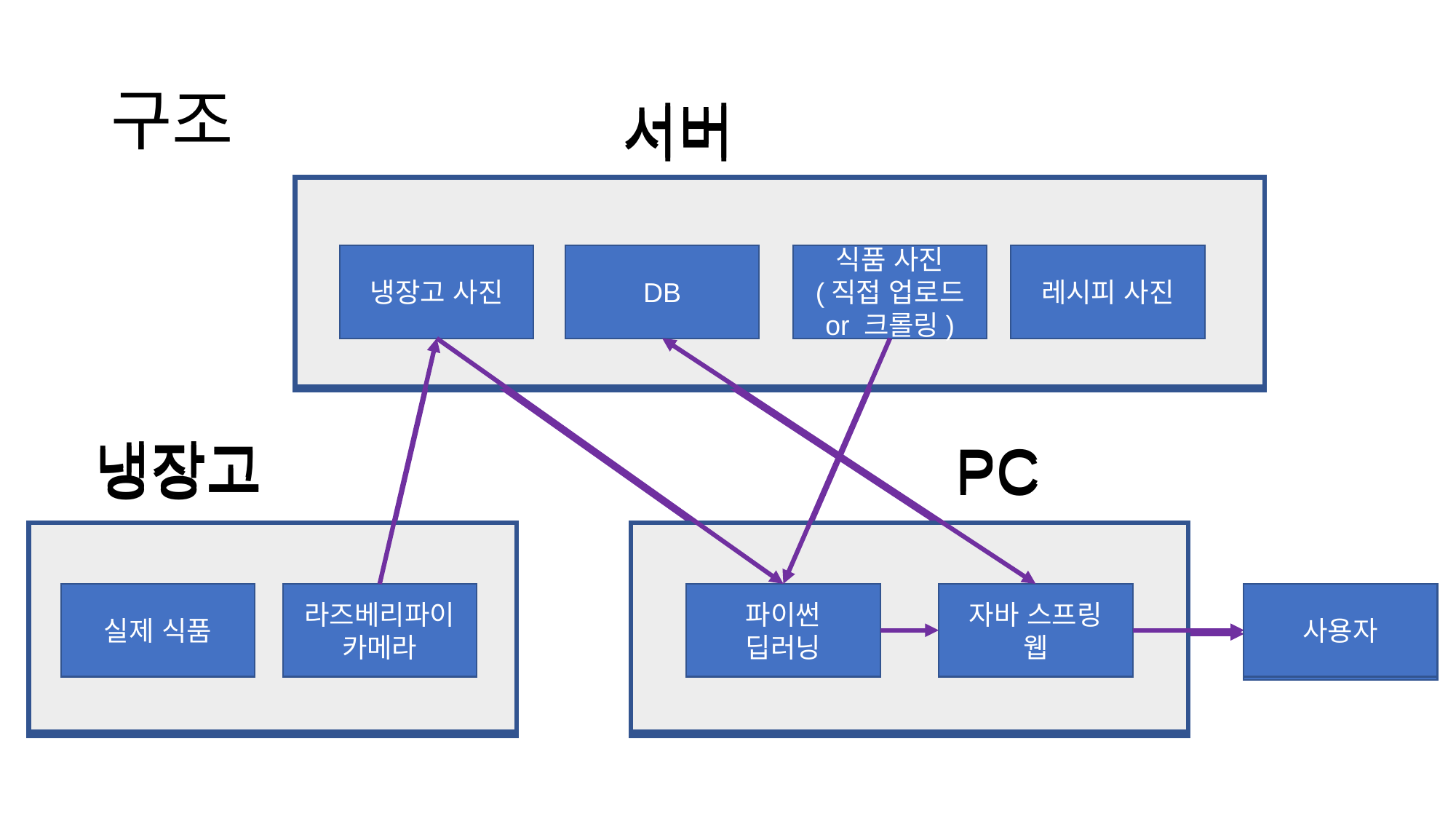

# 구조
서버
서버

냉장고 사진
DB
식품 사진
(직접 업로드 or 크롤링)
레시피 사진
냉장고 사진
DB
식품 사진
(직접 업로드 or 크롤링)
레시피 사진
냉장고
PC
냉장고
PC

실제 식품
라즈베리파이
카메라
파이썬
딥러닝
자바 스프링
웹
사용자
실제 식품
라즈베리파이
카메라
파이썬
딥러닝
자바 스프링
웹
사용자